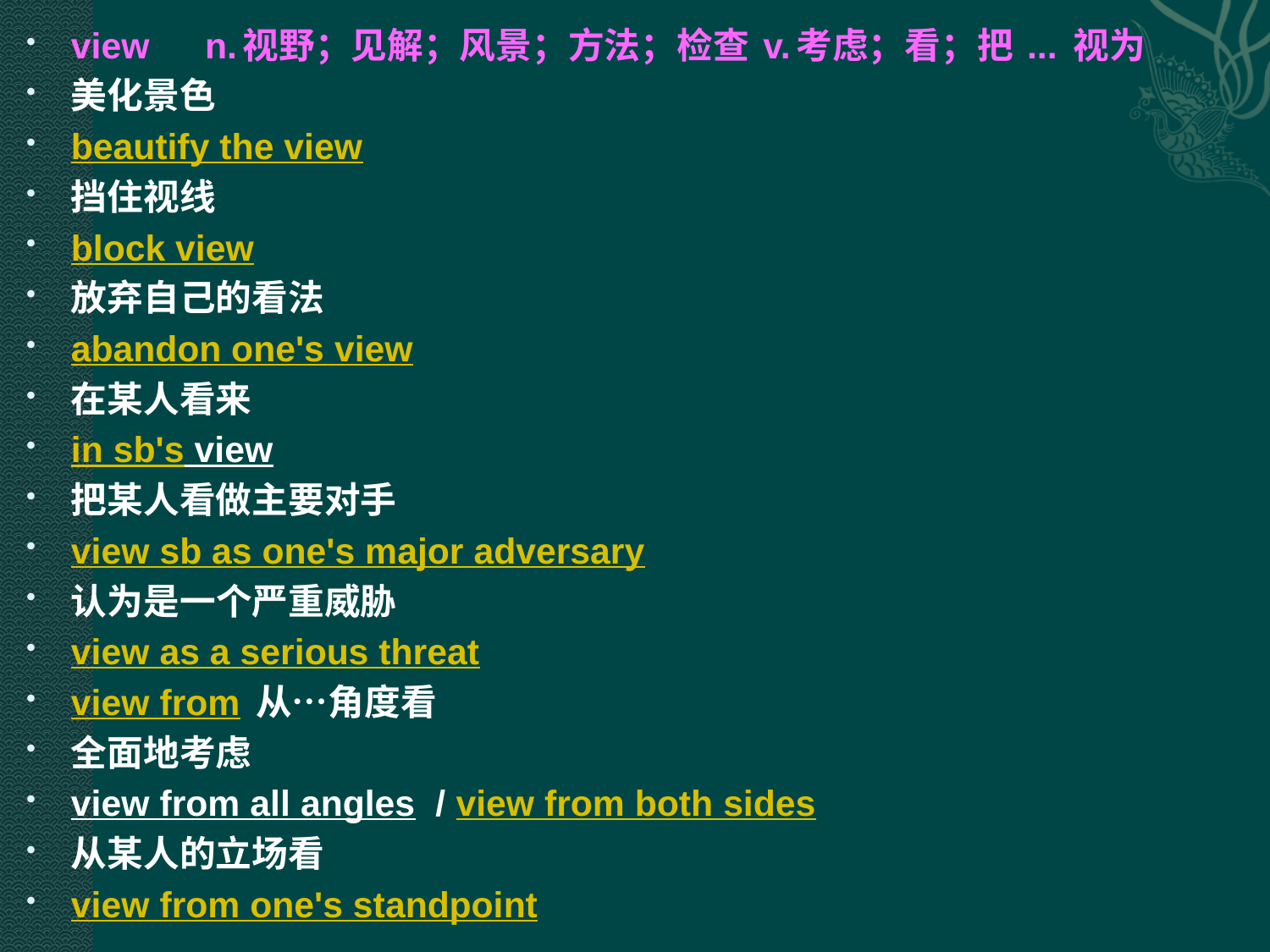

view　 n.视野；见解；风景；方法；检查 v.考虑；看；把 ... 视为
美化景色
beautify the view
挡住视线
block view
放弃自己的看法
abandon one's view
在某人看来
in sb's view
把某人看做主要对手
view sb as one's major adversary
认为是一个严重威胁
view as a serious threat
view from 从…角度看
全面地考虑
view from all angles  / view from both sides
从某人的立场看
view from one's standpoint